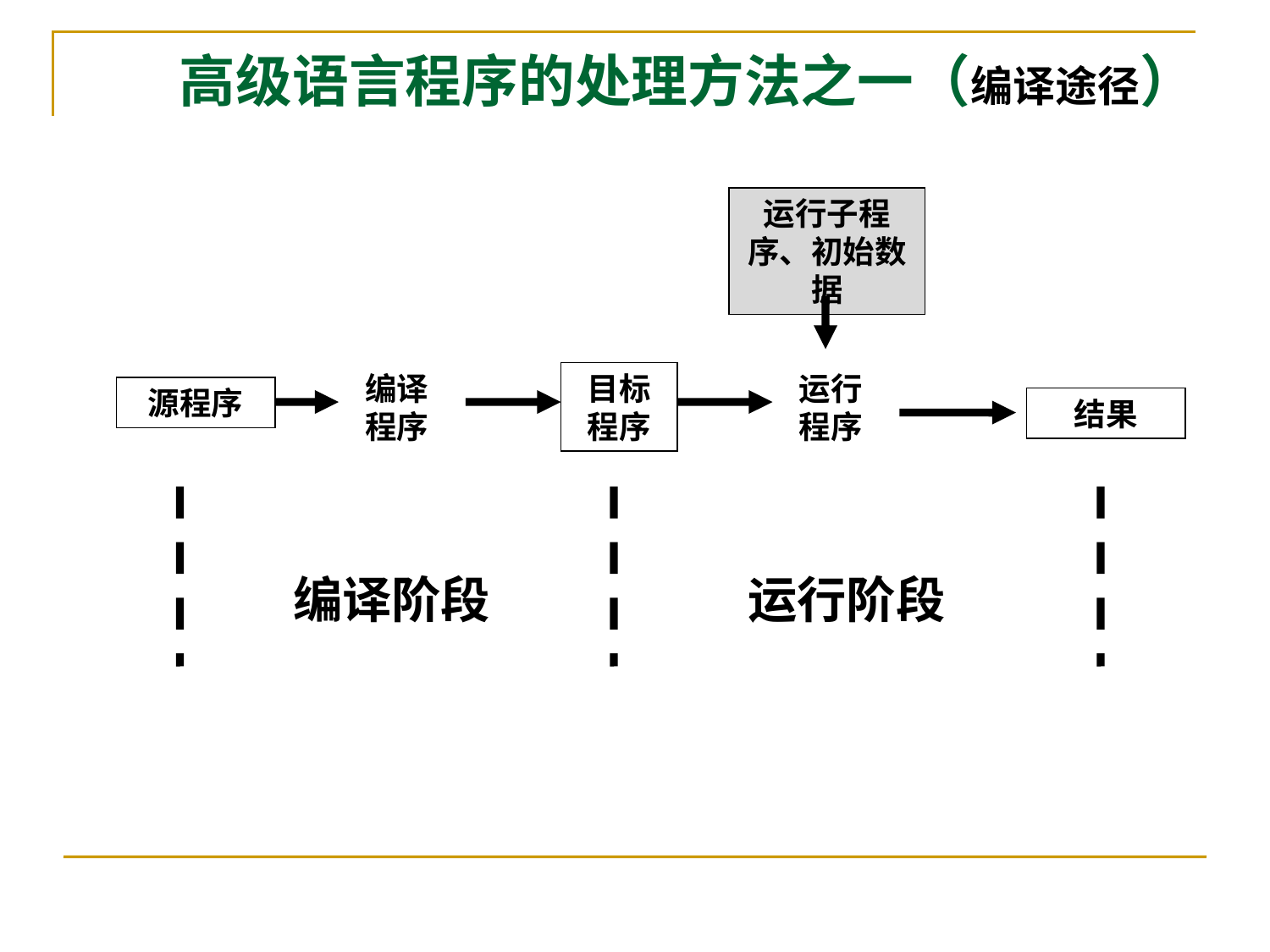

# 高级语言程序的处理方法之一（编译途径）
运行子程序、初始数据

编译程序
目标程序
运行程序
源程序
结果

编译阶段
运行阶段